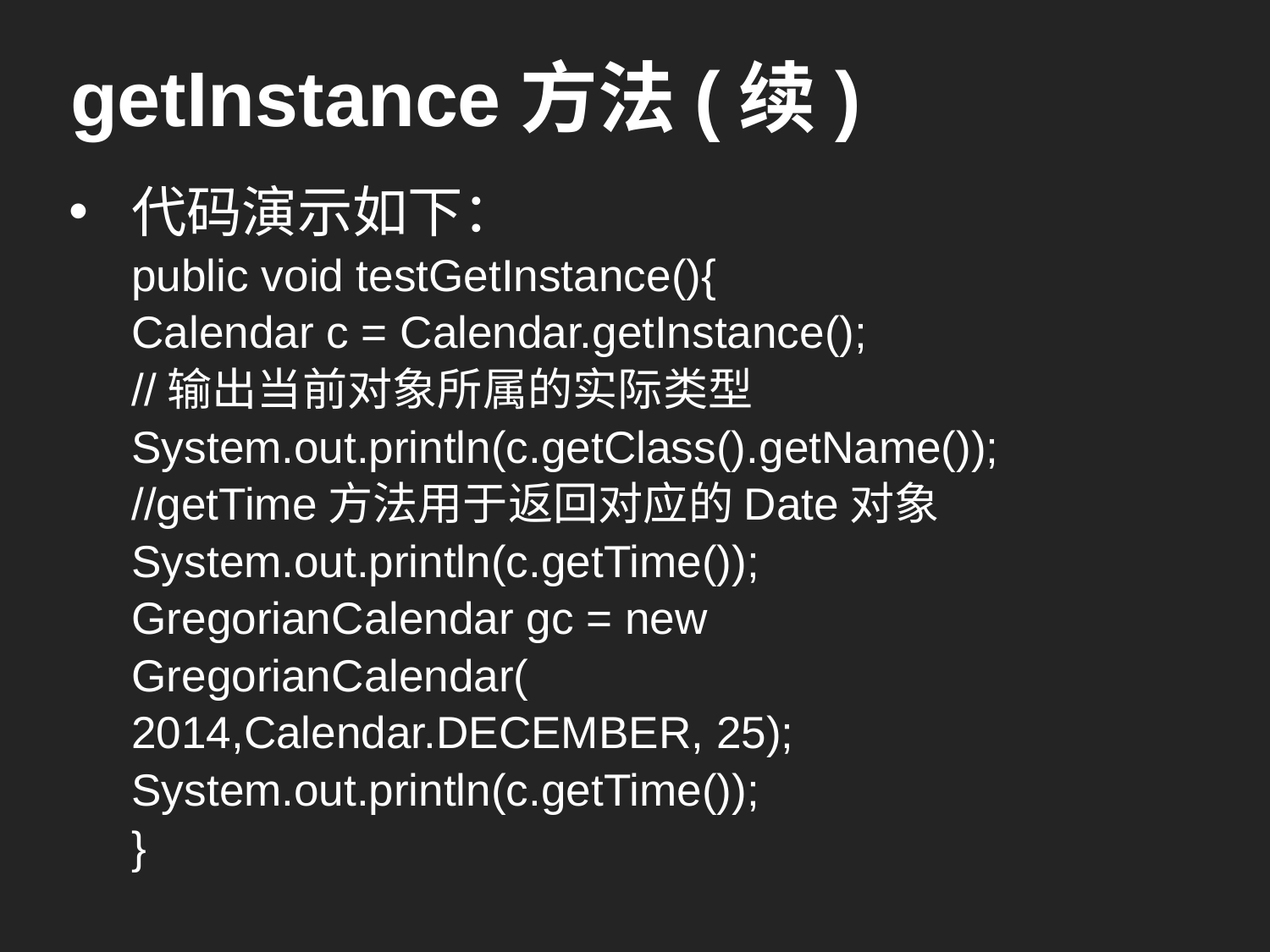

# getInstance方法(续)
代码演示如下：
public void testGetInstance(){
	Calendar c = Calendar.getInstance();
	//输出当前对象所属的实际类型
	System.out.println(c.getClass().getName());
	//getTime方法用于返回对应的Date对象
	System.out.println(c.getTime());
	GregorianCalendar gc = new
		GregorianCalendar(
			2014,Calendar.DECEMBER, 25);
	System.out.println(c.getTime());
}